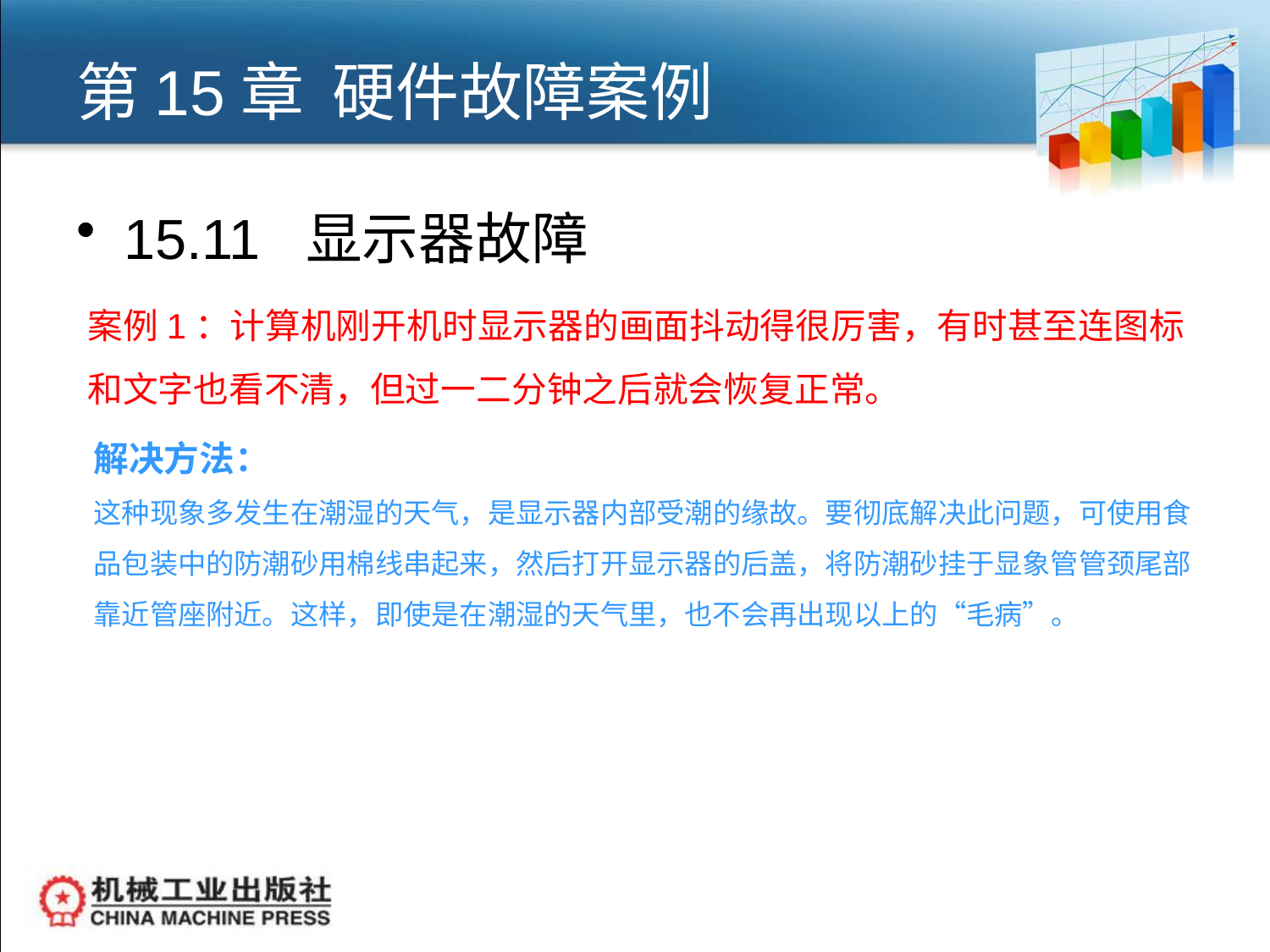

# 第15章  硬件故障案例
15.11  显示器故障
案例1：计算机刚开机时显示器的画面抖动得很厉害，有时甚至连图标和文字也看不清，但过一二分钟之后就会恢复正常。
解决方法：
这种现象多发生在潮湿的天气，是显示器内部受潮的缘故。要彻底解决此问题，可使用食品包装中的防潮砂用棉线串起来，然后打开显示器的后盖，将防潮砂挂于显象管管颈尾部靠近管座附近。这样，即使是在潮湿的天气里，也不会再出现以上的“毛病”。